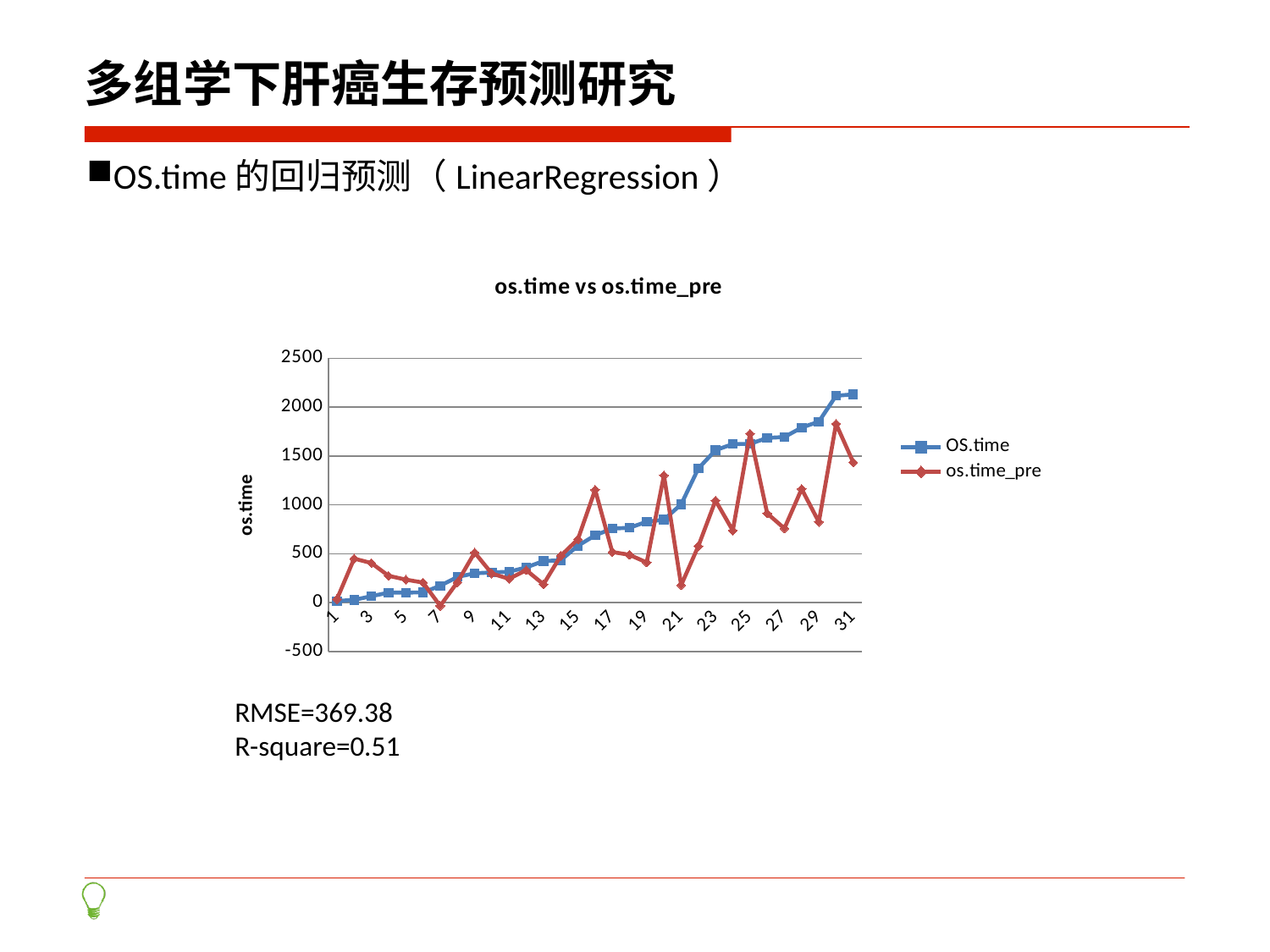

# 多组学下肝癌生存预测研究
OS.time的回归预测（LinearRegression）

### Chart: os.time vs os.time_pre

| Category | OS.time | os.time_pre |
|---|---|---|
RMSE=369.38
R-square=0.51